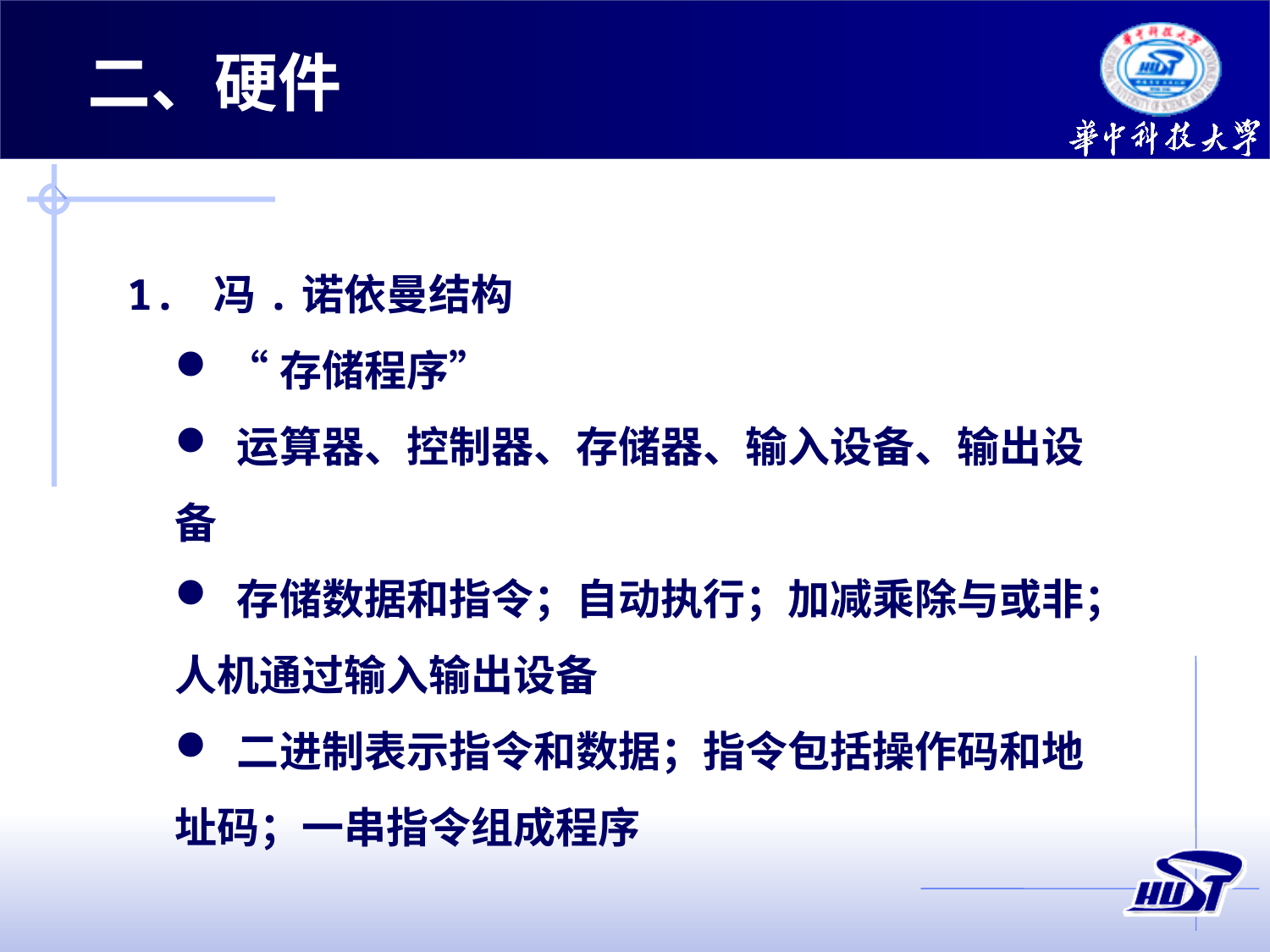

二、硬件
1. 冯.诺依曼结构
 “存储程序”
 运算器、控制器、存储器、输入设备、输出设备
 存储数据和指令；自动执行；加减乘除与或非；人机通过输入输出设备
 二进制表示指令和数据；指令包括操作码和地址码；一串指令组成程序